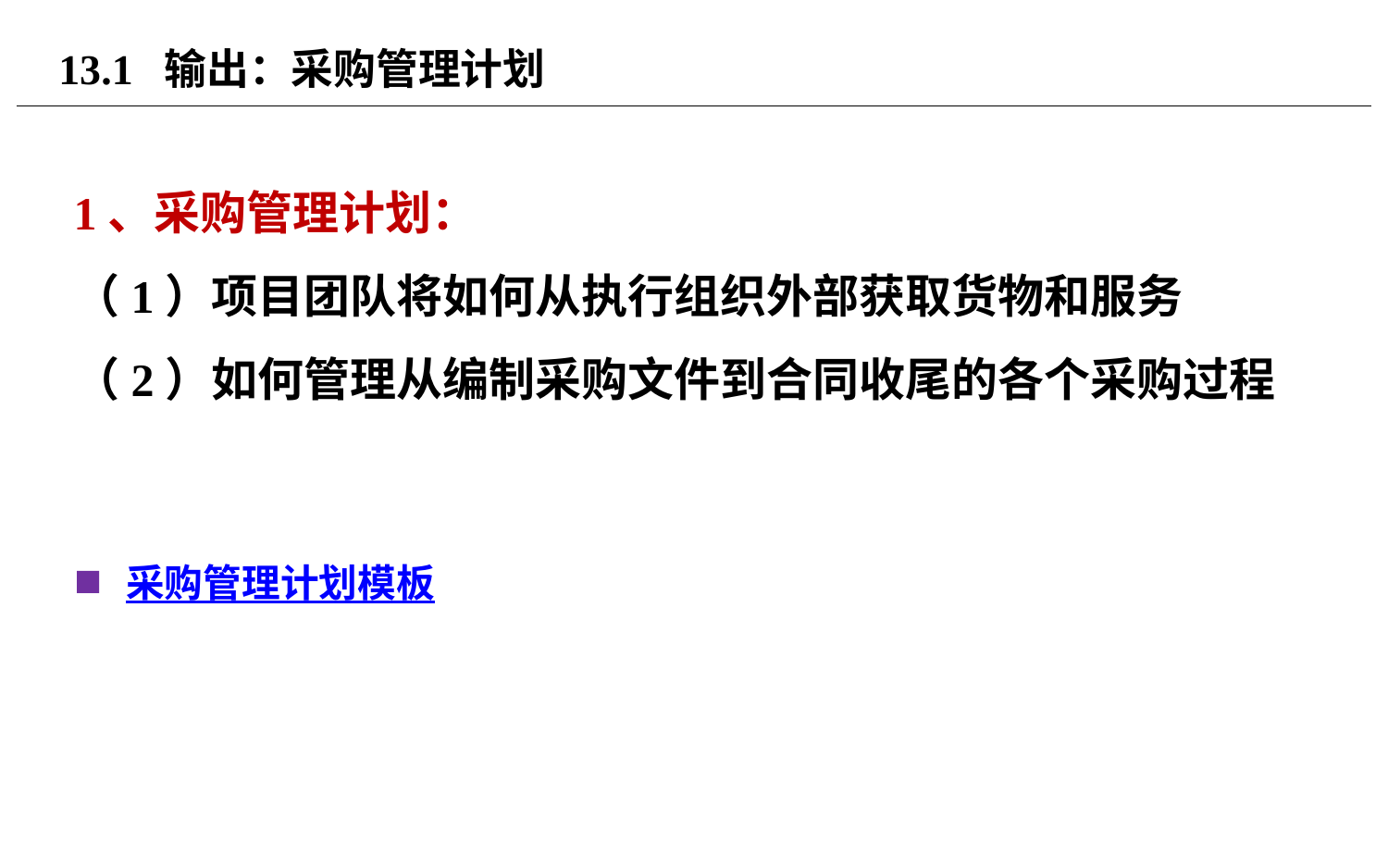

# 13.1  输出：采购管理计划
1、采购管理计划：
（1）项目团队将如何从执行组织外部获取货物和服务
（2）如何管理从编制采购文件到合同收尾的各个采购过程

采购管理计划模板